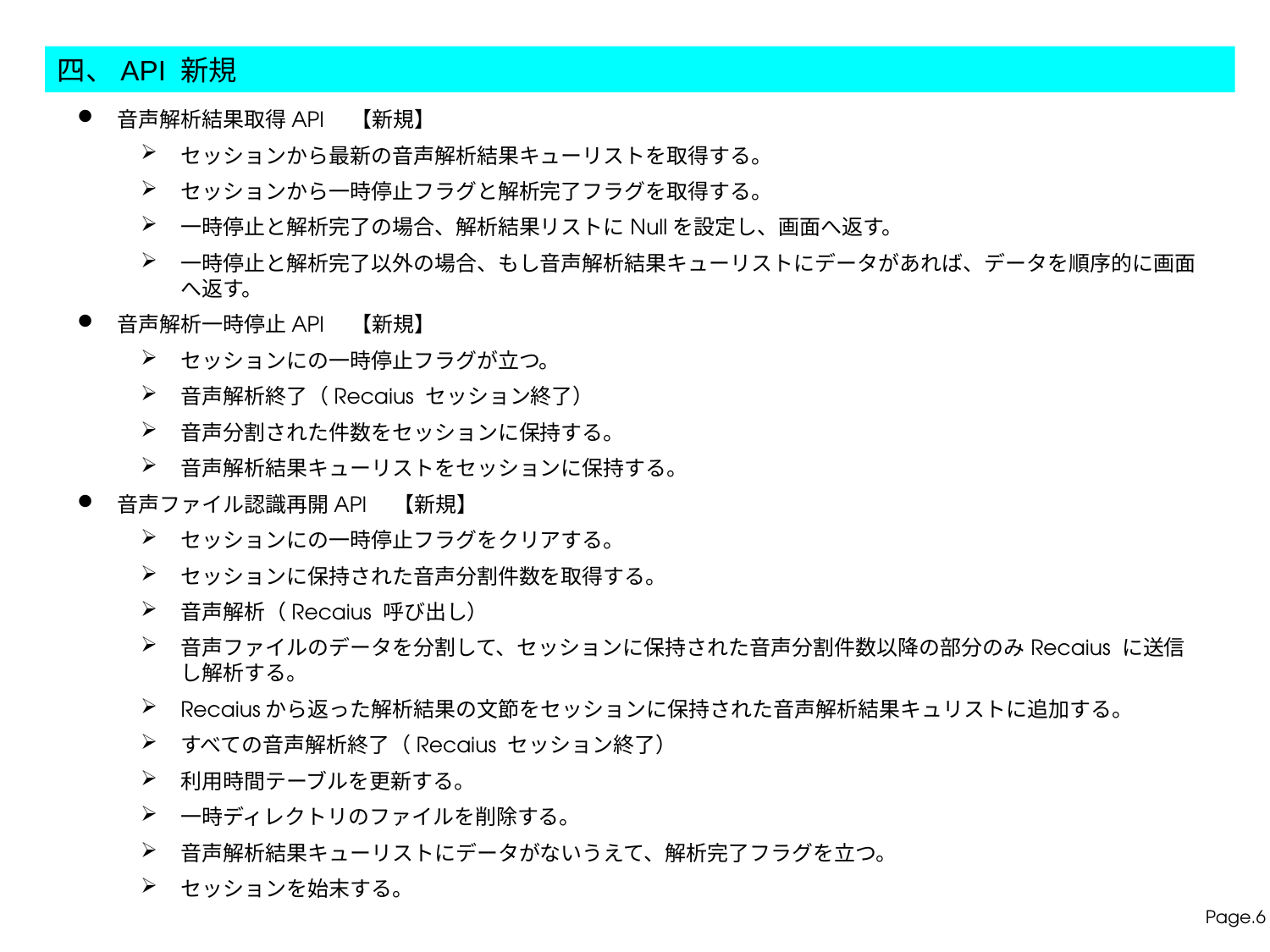

四、API 新規
音声解析結果取得API　【新規】
セッションから最新の音声解析結果キューリストを取得する。
セッションから一時停止フラグと解析完了フラグを取得する。
一時停止と解析完了の場合、解析結果リストにNullを設定し、画面へ返す。
一時停止と解析完了以外の場合、もし音声解析結果キューリストにデータがあれば、データを順序的に画面へ返す。
音声解析一時停止API　【新規】
セッションにの一時停止フラグが立つ。
音声解析終了（Recaius セッション終了）
音声分割された件数をセッションに保持する。
音声解析結果キューリストをセッションに保持する。
音声ファイル認識再開API　【新規】
セッションにの一時停止フラグをクリアする。
セッションに保持された音声分割件数を取得する。
音声解析（Recaius 呼び出し）
音声ファイルのデータを分割して、セッションに保持された音声分割件数以降の部分のみRecaius に送信し解析する。
Recaiusから返った解析結果の文節をセッションに保持された音声解析結果キュリストに追加する。
すべての音声解析終了（Recaius セッション終了）
利用時間テーブルを更新する。
一時ディレクトリのファイルを削除する。
音声解析結果キューリストにデータがないうえて、解析完了フラグを立つ。
セッションを始末する。